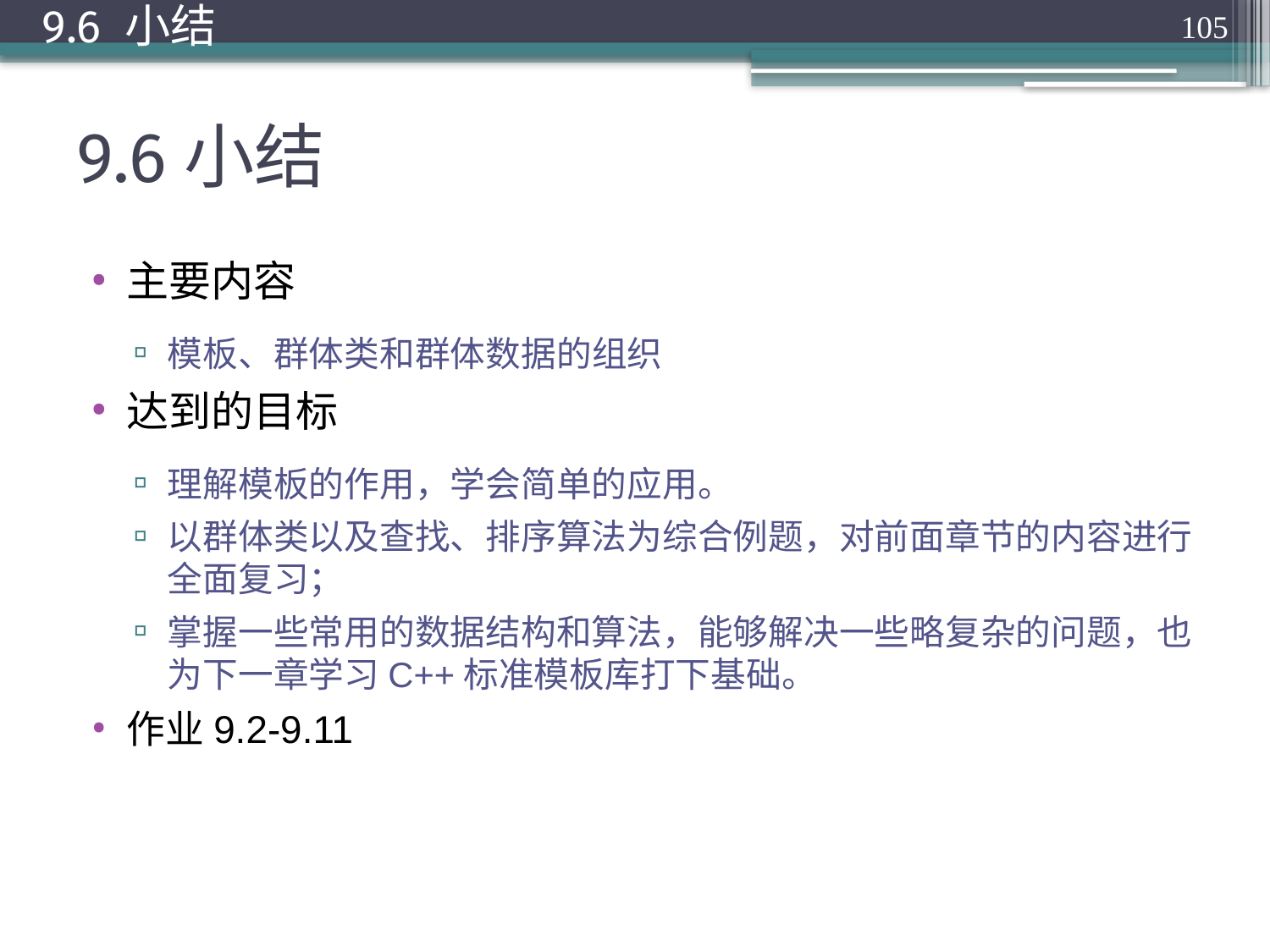

9.6 小结
105
# 9.6小结
主要内容
模板、群体类和群体数据的组织
达到的目标
理解模板的作用，学会简单的应用。
以群体类以及查找、排序算法为综合例题，对前面章节的内容进行全面复习；
掌握一些常用的数据结构和算法，能够解决一些略复杂的问题，也为下一章学习C++标准模板库打下基础。
作业9.2-9.11